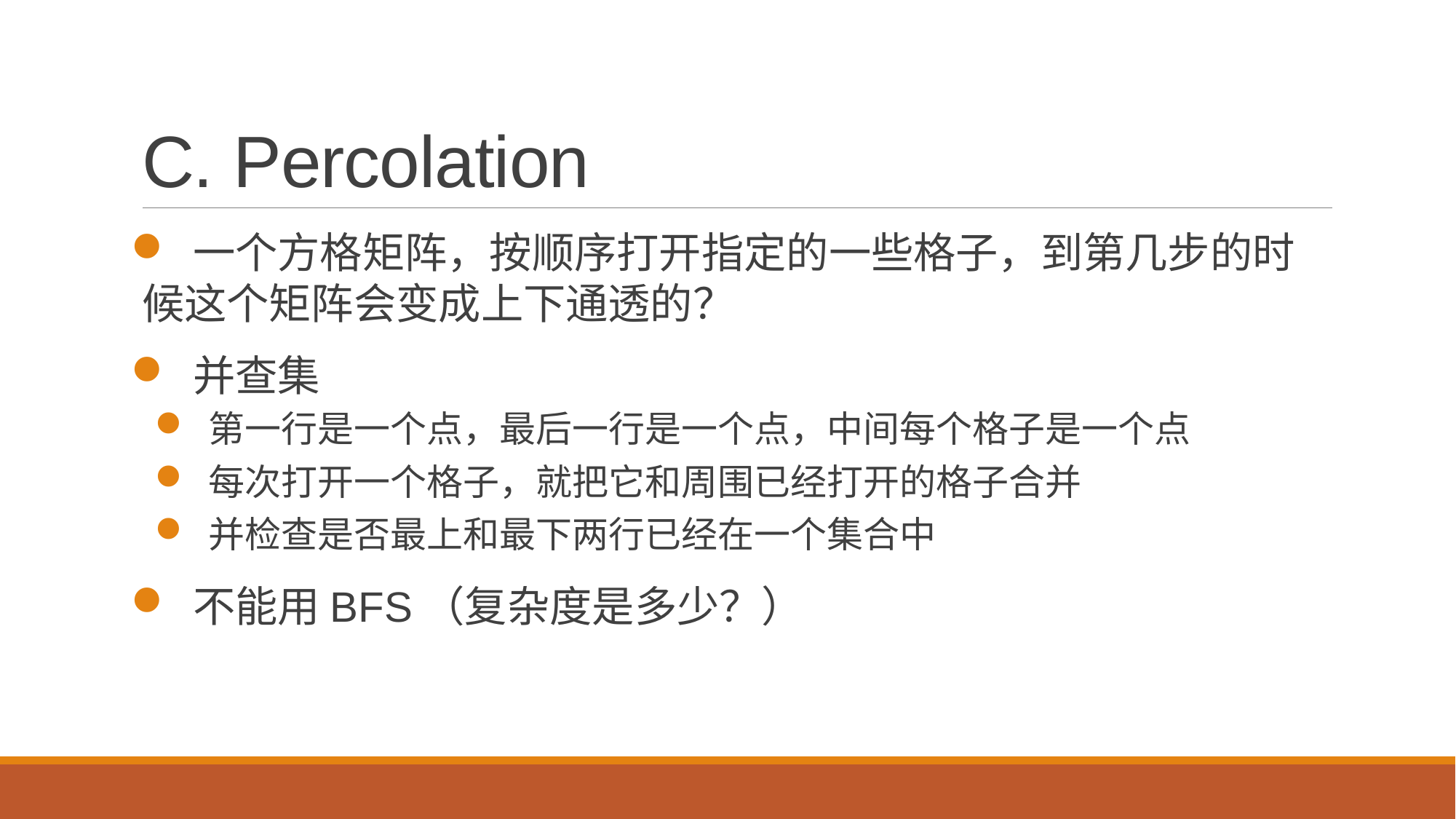

# C. Percolation
 一个方格矩阵，按顺序打开指定的一些格子，到第几步的时候这个矩阵会变成上下通透的？
 并查集
 第一行是一个点，最后一行是一个点，中间每个格子是一个点
 每次打开一个格子，就把它和周围已经打开的格子合并
 并检查是否最上和最下两行已经在一个集合中
 不能用BFS（复杂度是多少？）